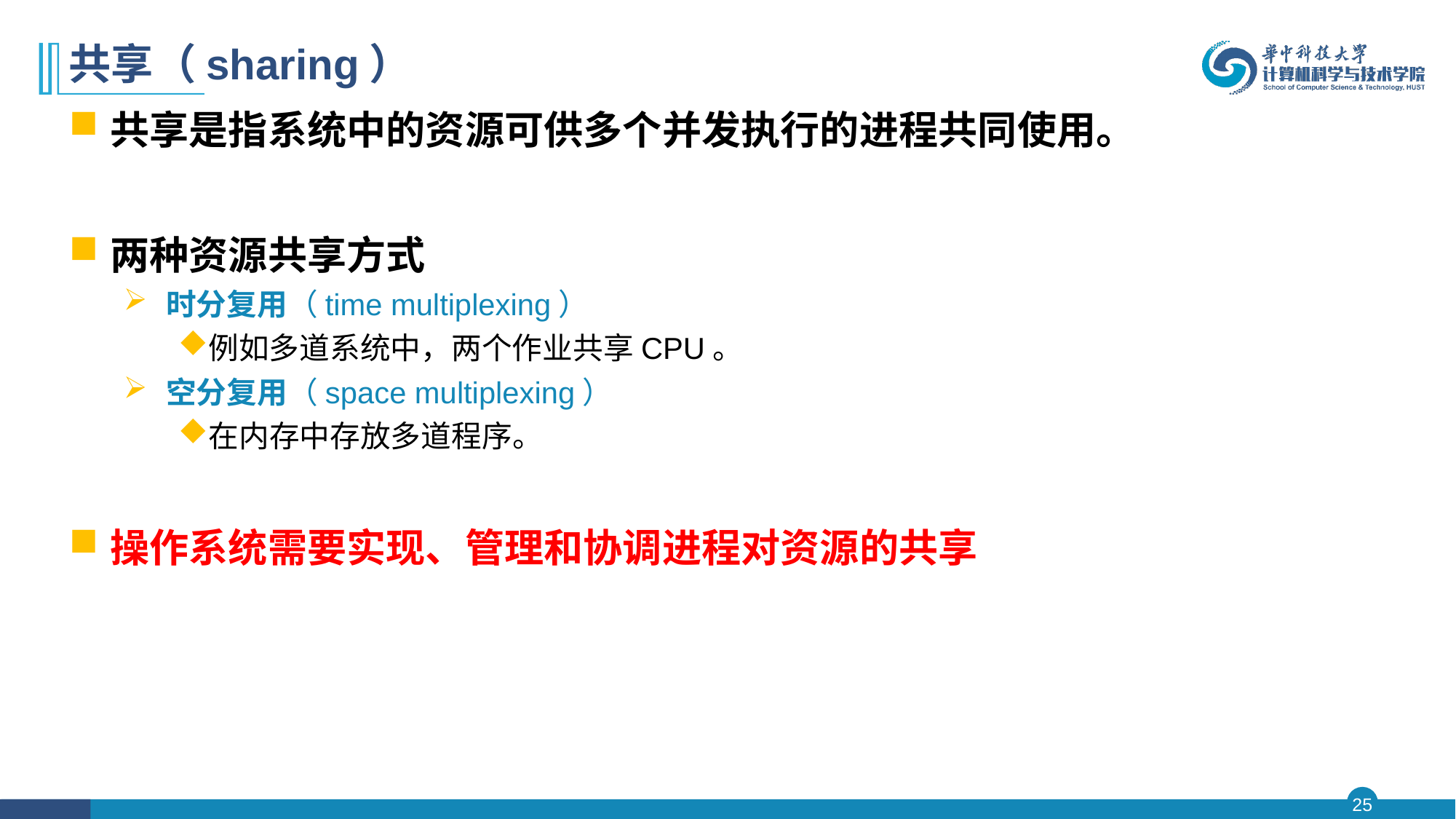

# 共享（sharing）
共享是指系统中的资源可供多个并发执行的进程共同使用。

两种资源共享方式
时分复用（time multiplexing）
例如多道系统中，两个作业共享CPU。
空分复用（space multiplexing）
在内存中存放多道程序。

操作系统需要实现、管理和协调进程对资源的共享